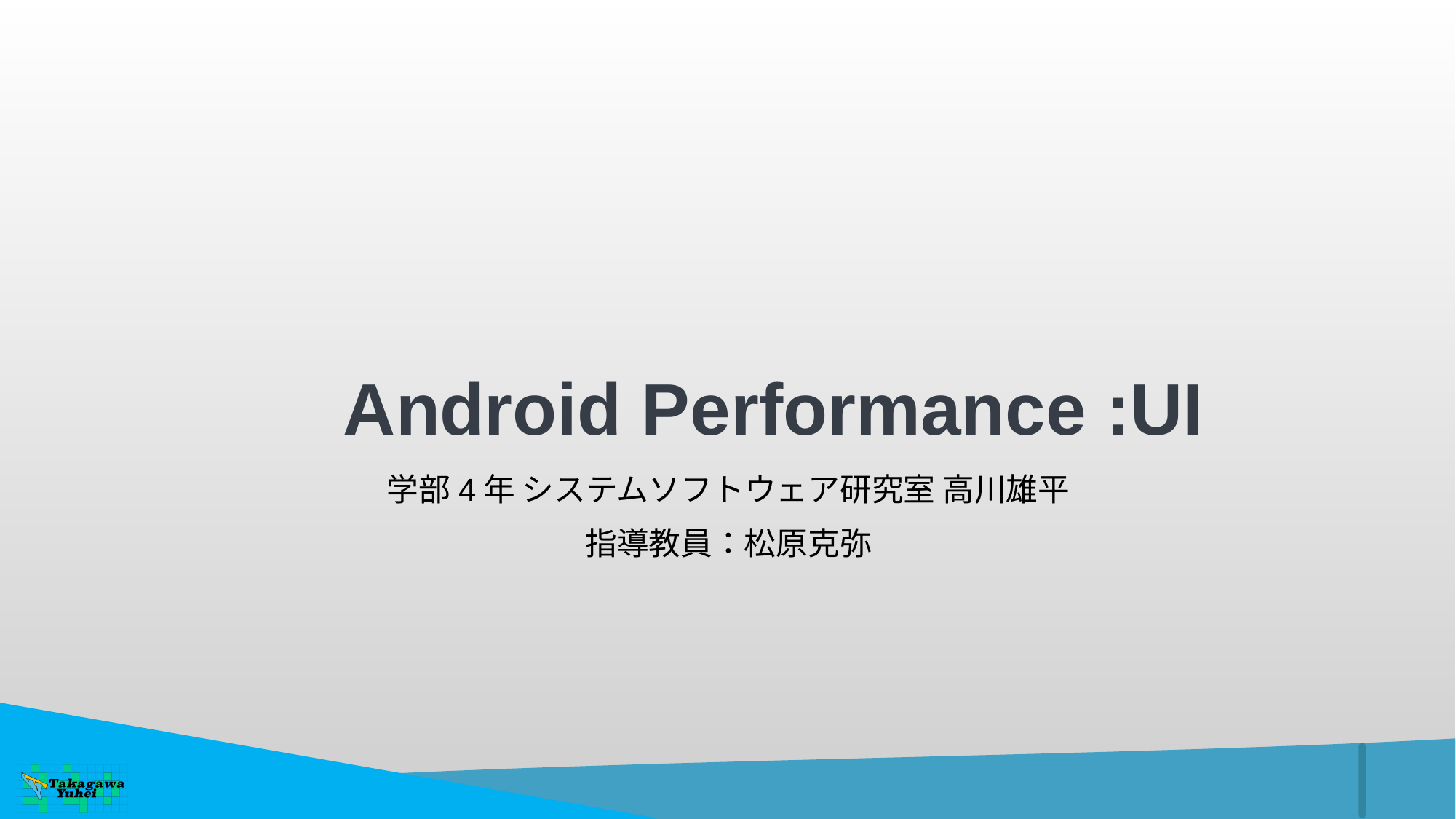

# Android Performance :UI
学部4年 システムソフトウェア研究室 高川雄平
指導教員：松原克弥